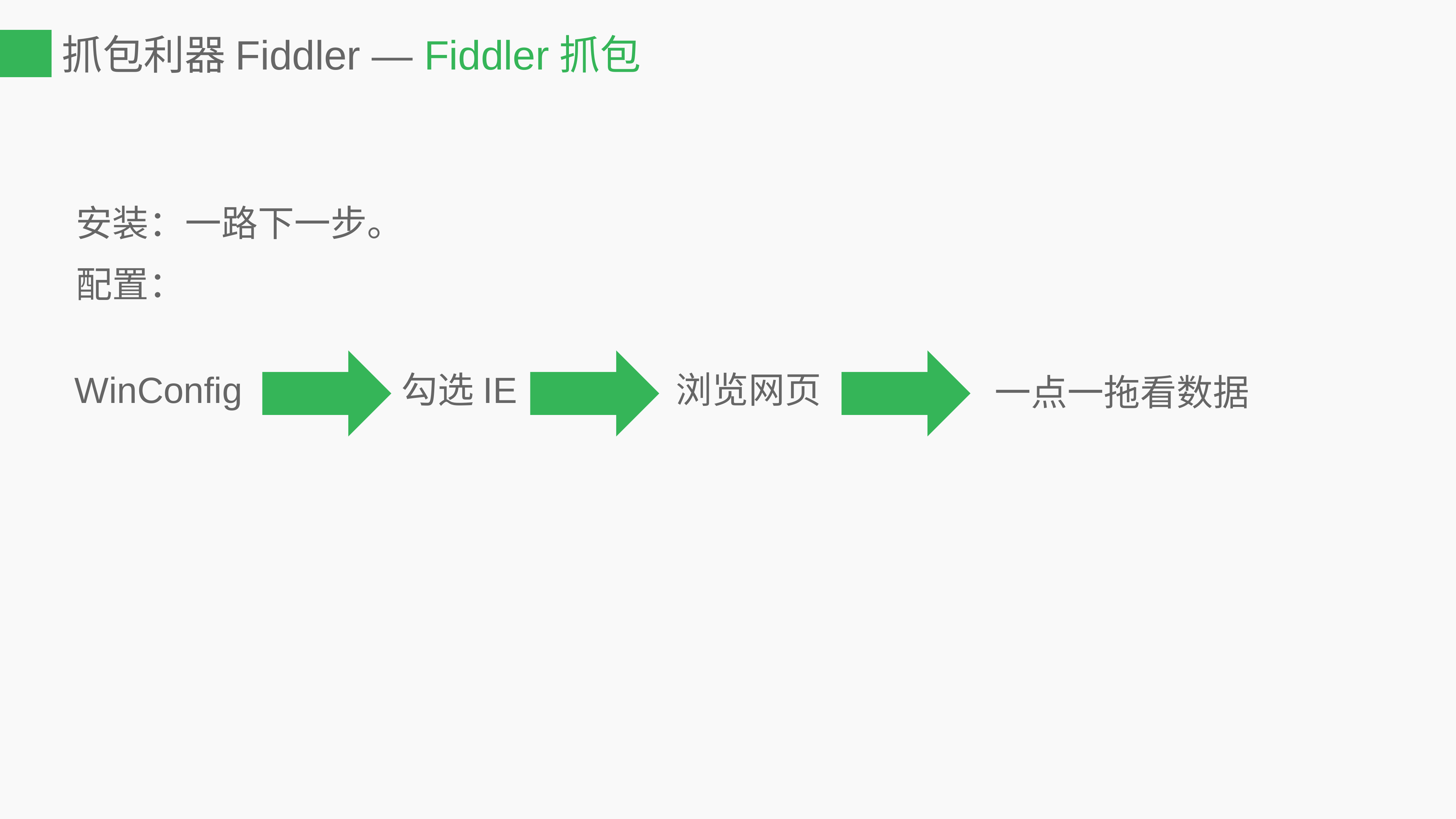

# 抓包利器Fiddler — Fiddler抓包
安装：一路下一步。
配置：

浏览网页
WinConfig
勾选IE
一点一拖看数据